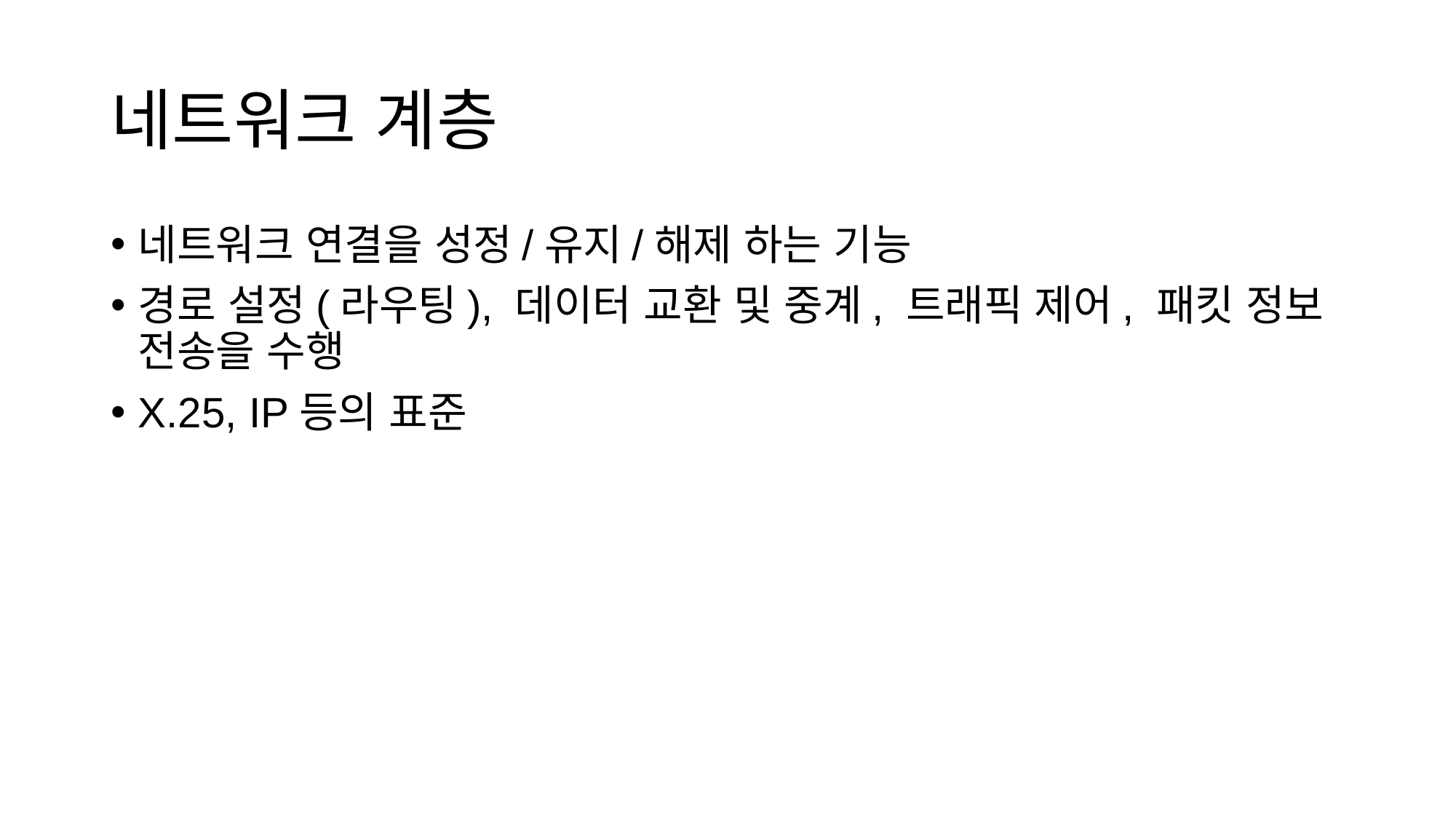

# 네트워크 계층
네트워크 연결을 성정/유지/해제 하는 기능
경로 설정(라우팅), 데이터 교환 및 중계, 트래픽 제어, 패킷 정보 전송을 수행
X.25, IP등의 표준